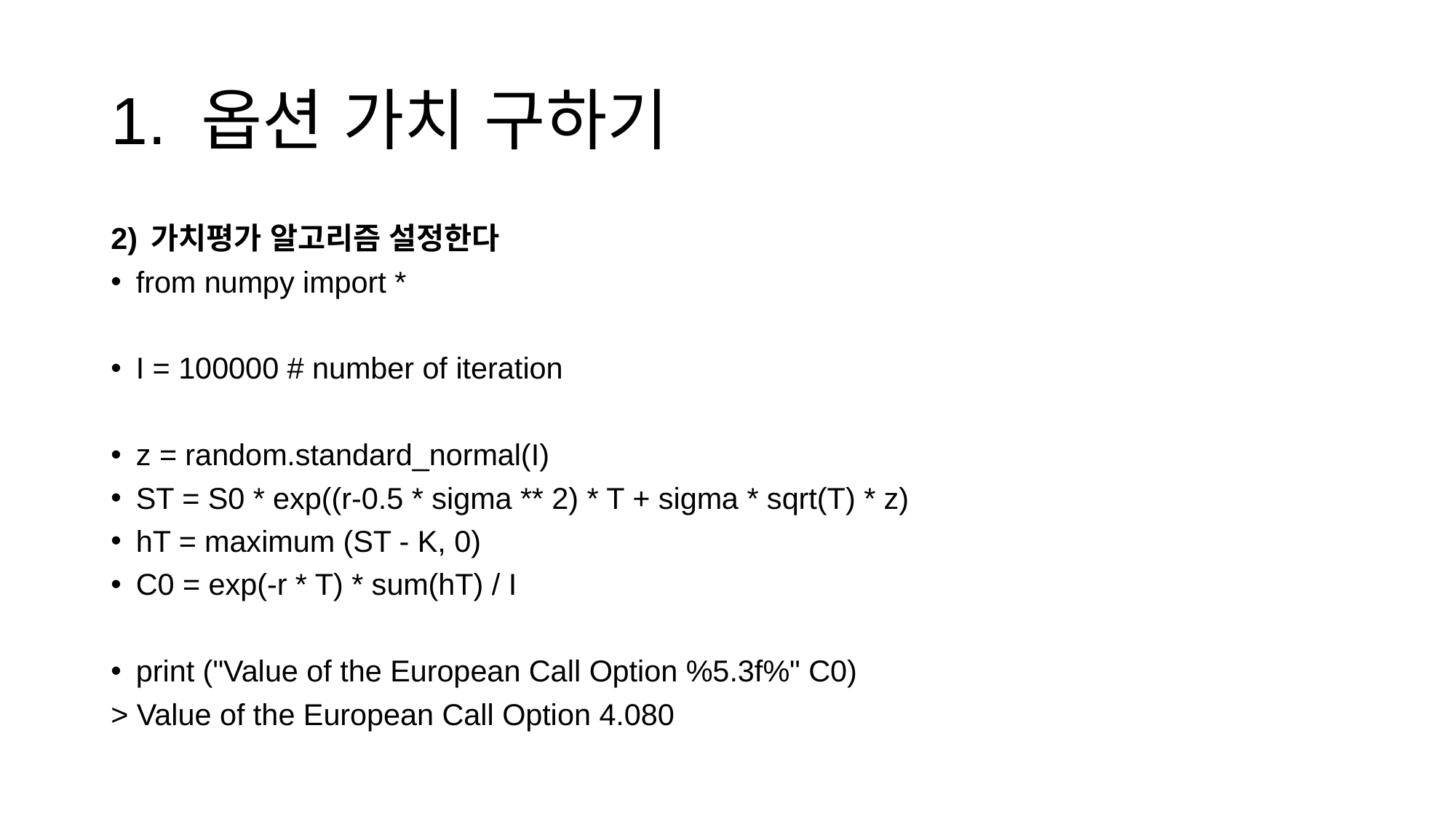

# 1. 옵션 가치 구하기
2) 가치평가 알고리즘 설정한다
from numpy import *

I = 100000 # number of iteration

z = random.standard_normal(I)
ST = S0 * exp((r-0.5 * sigma ** 2) * T + sigma * sqrt(T) * z)
hT = maximum (ST - K, 0)
C0 = exp(-r * T) * sum(hT) / I

print ("Value of the European Call Option %5.3f%" C0)
> Value of the European Call Option 4.080